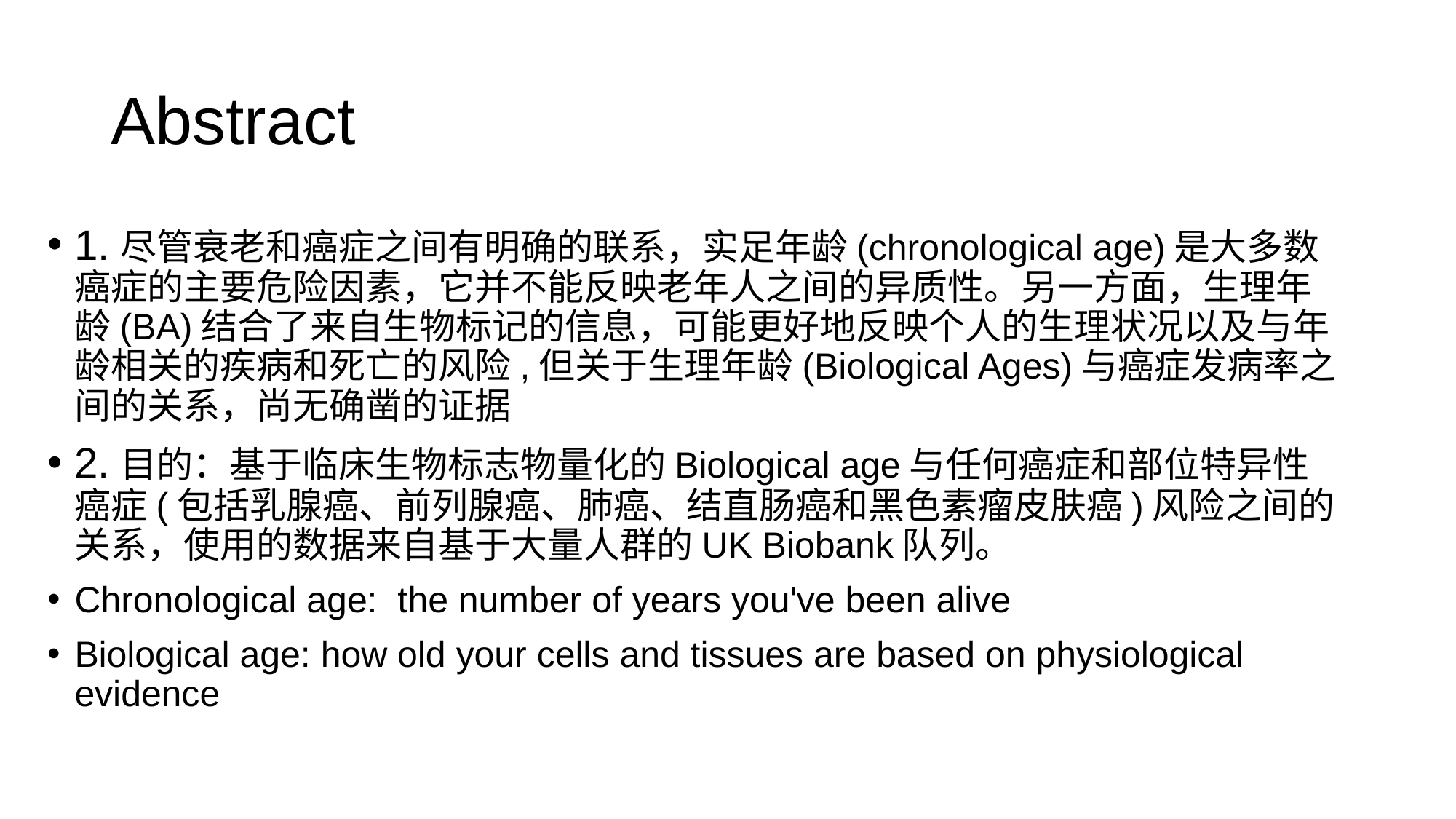

# Abstract
1.尽管衰老和癌症之间有明确的联系，实足年龄(chronological age)是大多数癌症的主要危险因素，它并不能反映老年人之间的异质性。另一方面，生理年龄(BA)结合了来自生物标记的信息，可能更好地反映个人的生理状况以及与年龄相关的疾病和死亡的风险,但关于生理年龄(Biological Ages)与癌症发病率之间的关系，尚无确凿的证据
2.目的：基于临床生物标志物量化的Biological age与任何癌症和部位特异性癌症(包括乳腺癌、前列腺癌、肺癌、结直肠癌和黑色素瘤皮肤癌)风险之间的关系，使用的数据来自基于大量人群的UK Biobank队列。
Chronological age:  the number of years you've been alive
Biological age: how old your cells and tissues are based on physiological evidence